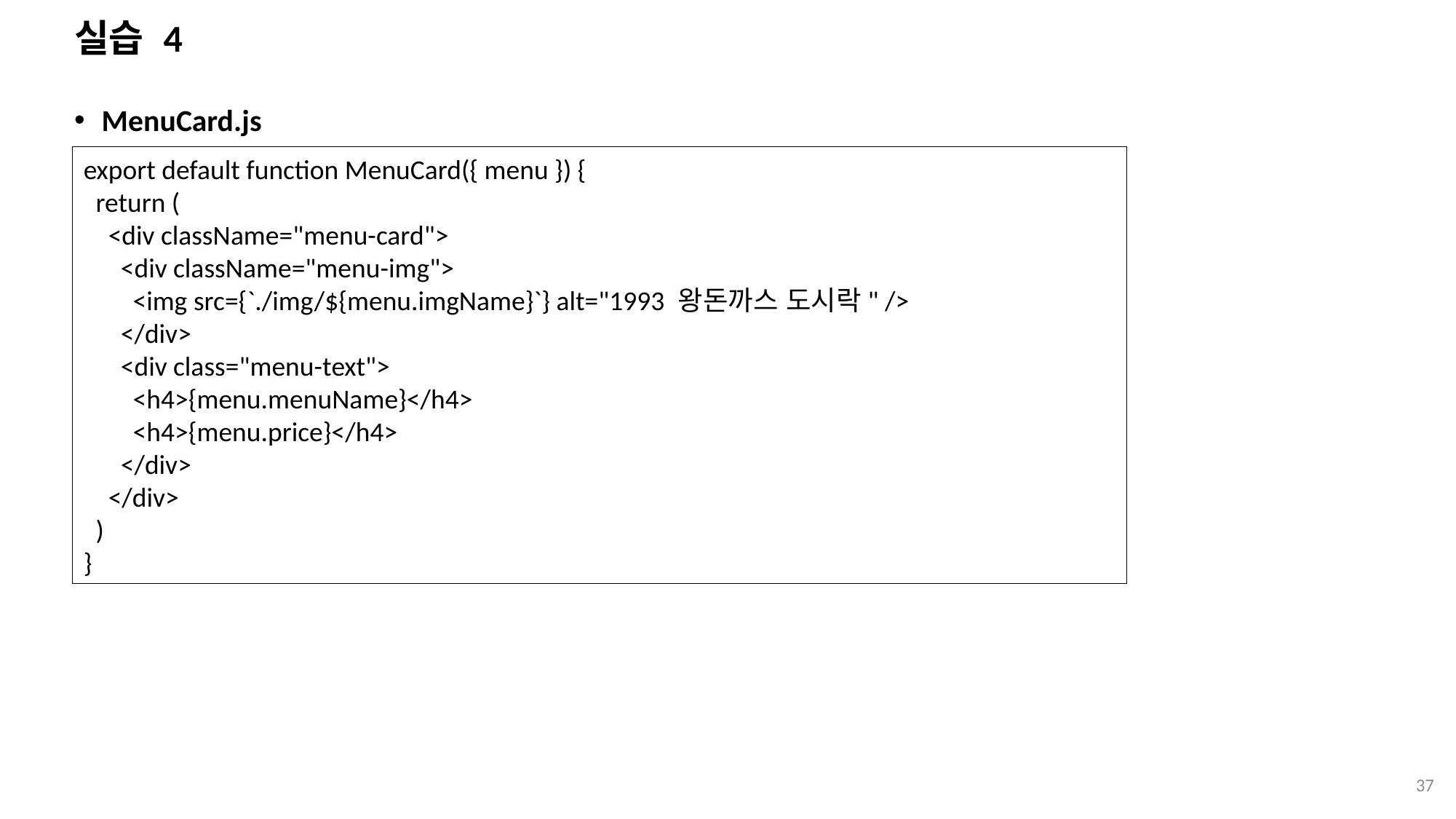

# 실습 4
MenuCard.js

export default function MenuCard({ menu }) {
  return (
    <div className="menu-card">
      <div className="menu-img">
        <img src={`./img/${menu.imgName}`} alt="1993 왕돈까스 도시락" />
      </div>
      <div class="menu-text">
        <h4>{menu.menuName}</h4>
        <h4>{menu.price}</h4>
      </div>
    </div>
  )
}
37